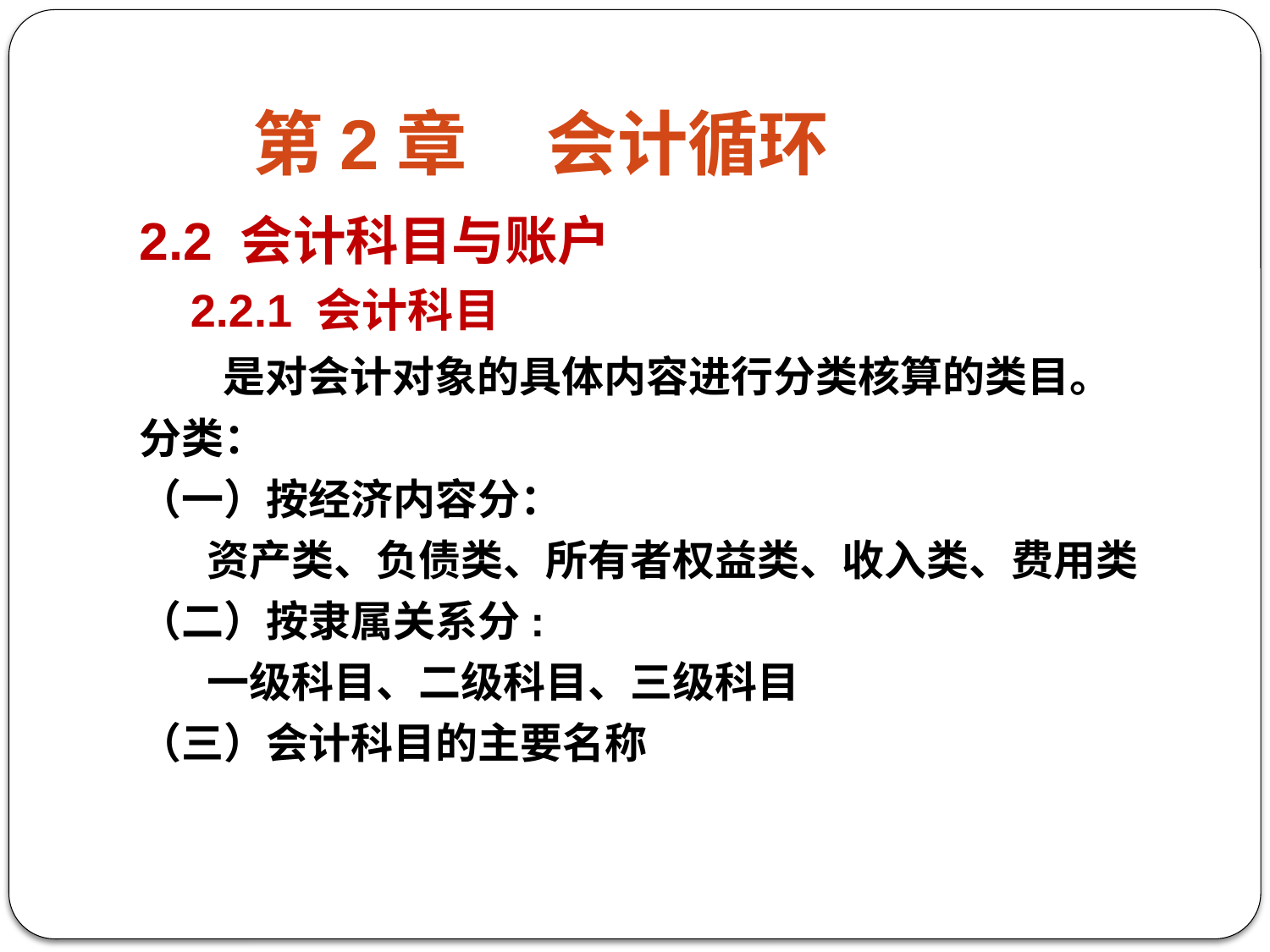

# 第2章     会计循环
2.2 会计科目与账户
    2.2.1 会计科目
       是对会计对象的具体内容进行分类核算的类目。
分类：
（一）按经济内容分：
      资产类、负债类、所有者权益类、收入类、费用类
（二）按隶属关系分:
      一级科目、二级科目、三级科目
（三）会计科目的主要名称